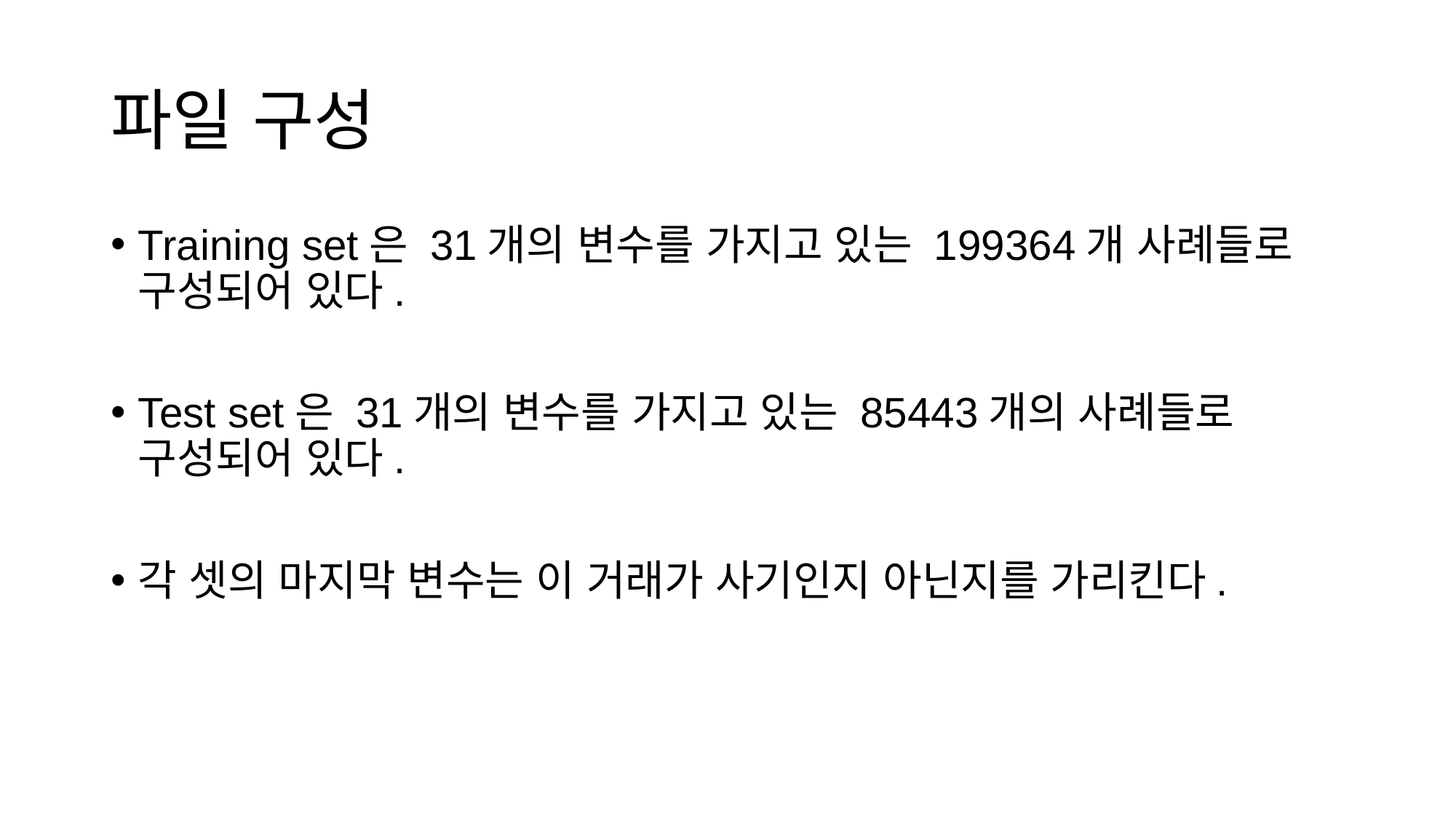

# 파일 구성
Training set은 31개의 변수를 가지고 있는 199364개 사례들로 구성되어 있다.

Test set은 31개의 변수를 가지고 있는 85443개의 사례들로 구성되어 있다.

각 셋의 마지막 변수는 이 거래가 사기인지 아닌지를 가리킨다.